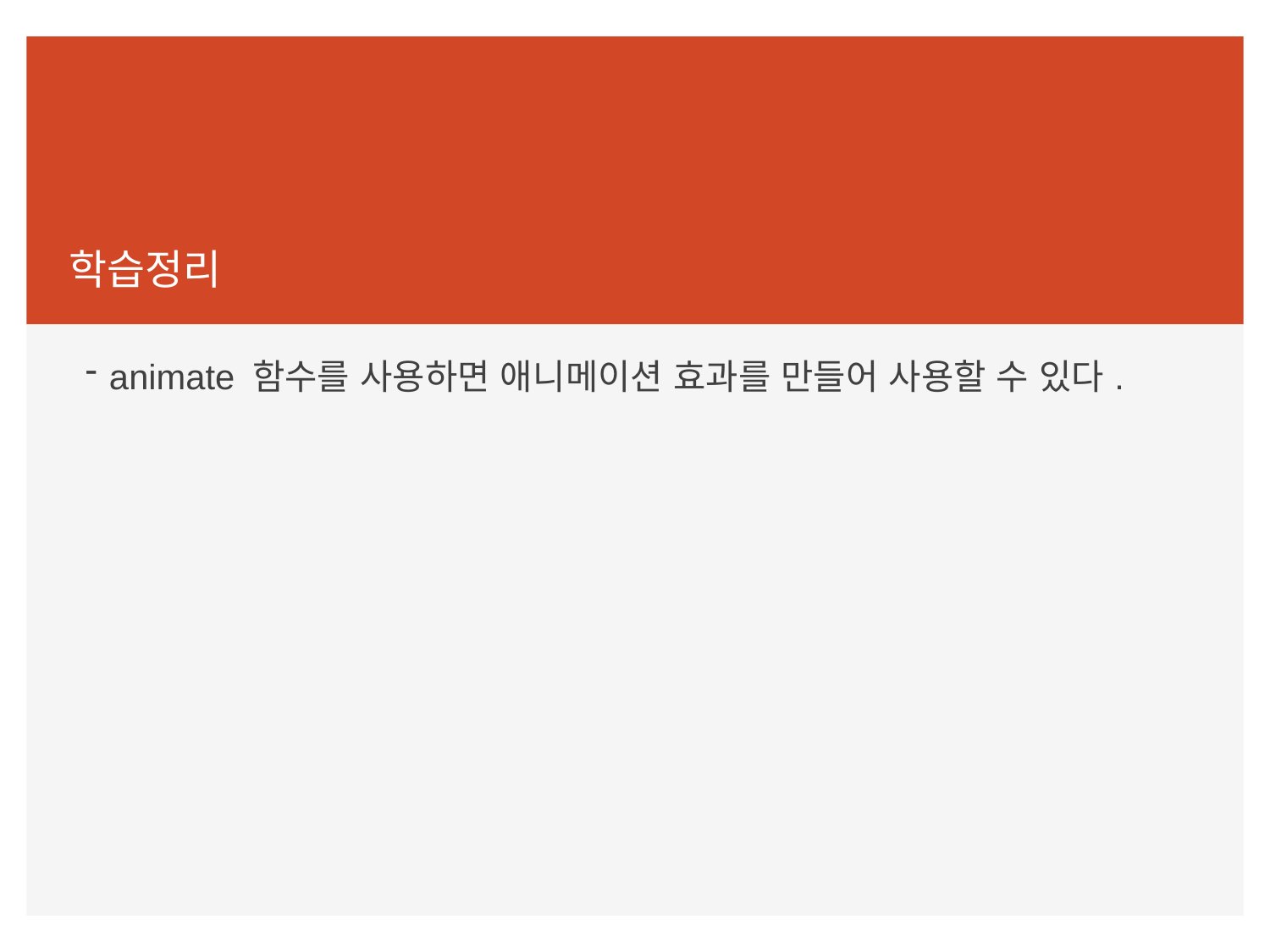

학습정리
animate 함수를 사용하면 애니메이션 효과를 만들어 사용할 수 있다.